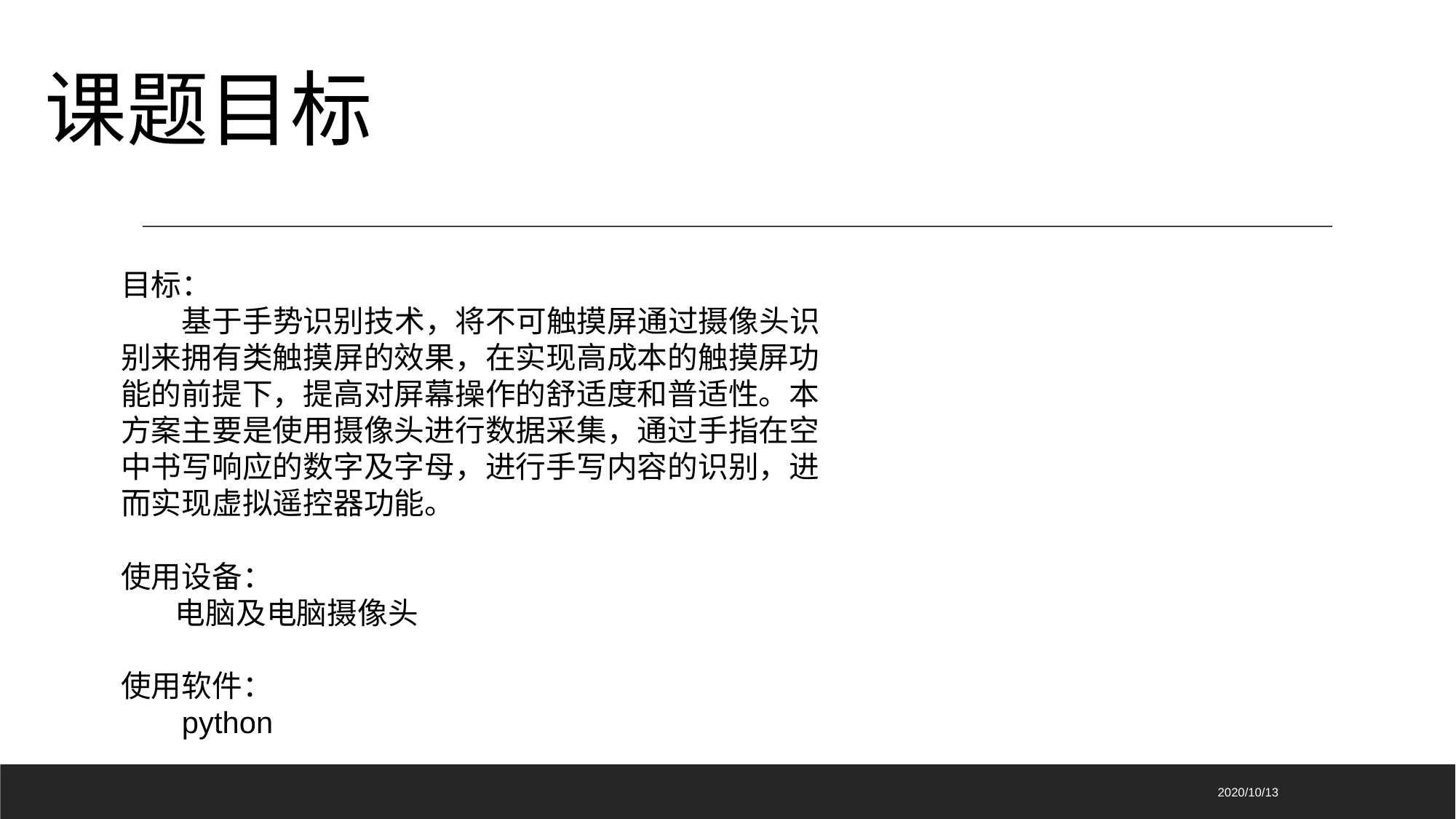

课题目标

目标：
        基于手势识别技术，将不可触摸屏通过摄像头识别来拥有类触摸屏的效果，在实现高成本的触摸屏功能的前提下，提高对屏幕操作的舒适度和普适性。本方案主要是使用摄像头进行数据采集，通过手指在空中书写响应的数字及字母，进行手写内容的识别，进而实现虚拟遥控器功能。

使用设备：
       电脑及电脑摄像头

使用软件：
        python
2020/10/13